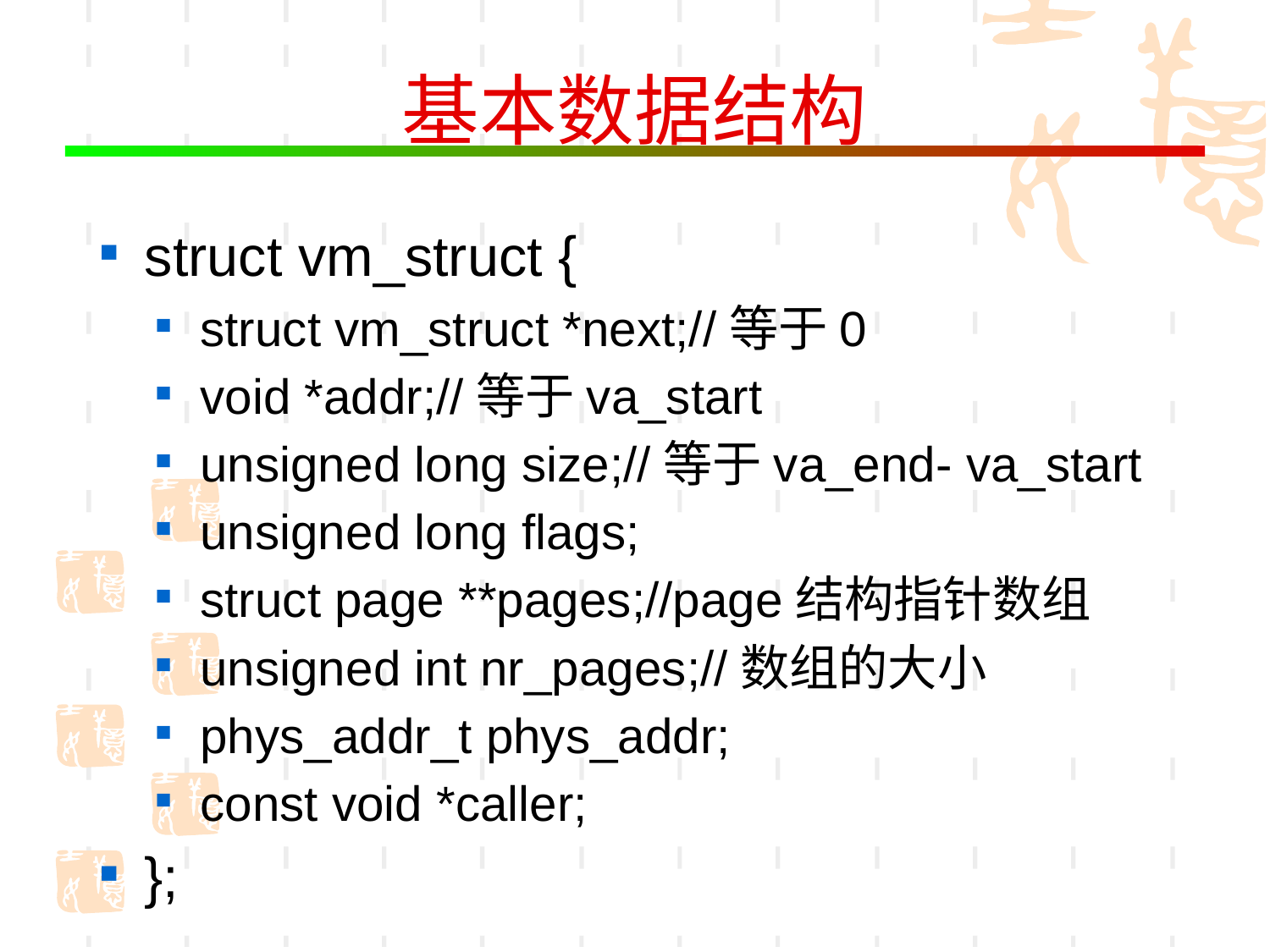

# 基本数据结构
struct vm_struct {
struct vm_struct *next;//等于0
void *addr;//等于va_start
unsigned long size;//等于va_end- va_start
unsigned long flags;
struct page **pages;//page结构指针数组
unsigned int nr_pages;//数组的大小
phys_addr_t phys_addr;
const void *caller;
};